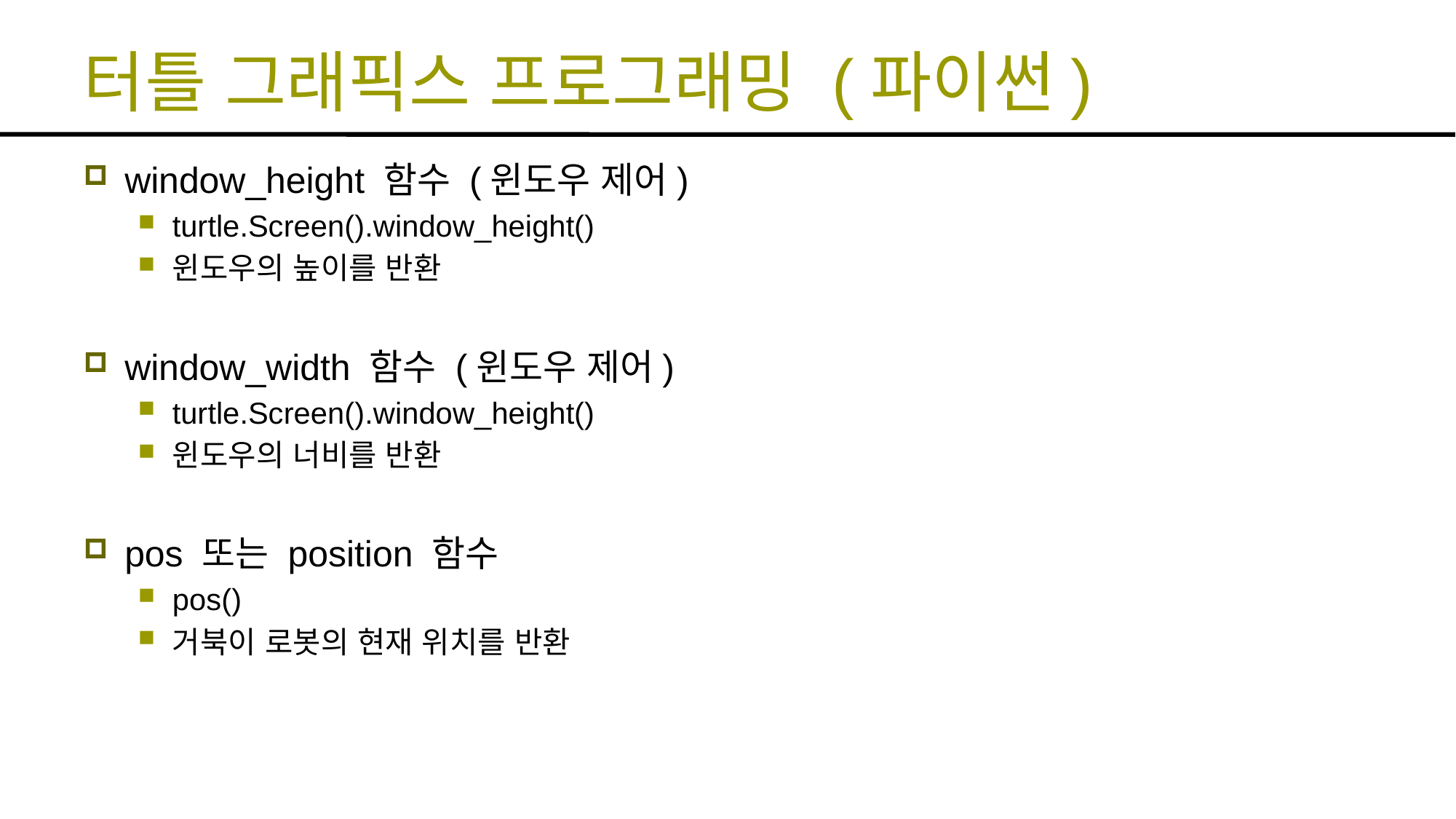

# 터틀 그래픽스 프로그래밍 (파이썬)
window_height 함수 (윈도우 제어)
turtle.Screen().window_height()
윈도우의 높이를 반환

window_width 함수 (윈도우 제어)
turtle.Screen().window_height()
윈도우의 너비를 반환

pos 또는 position 함수
pos()
거북이 로봇의 현재 위치를 반환